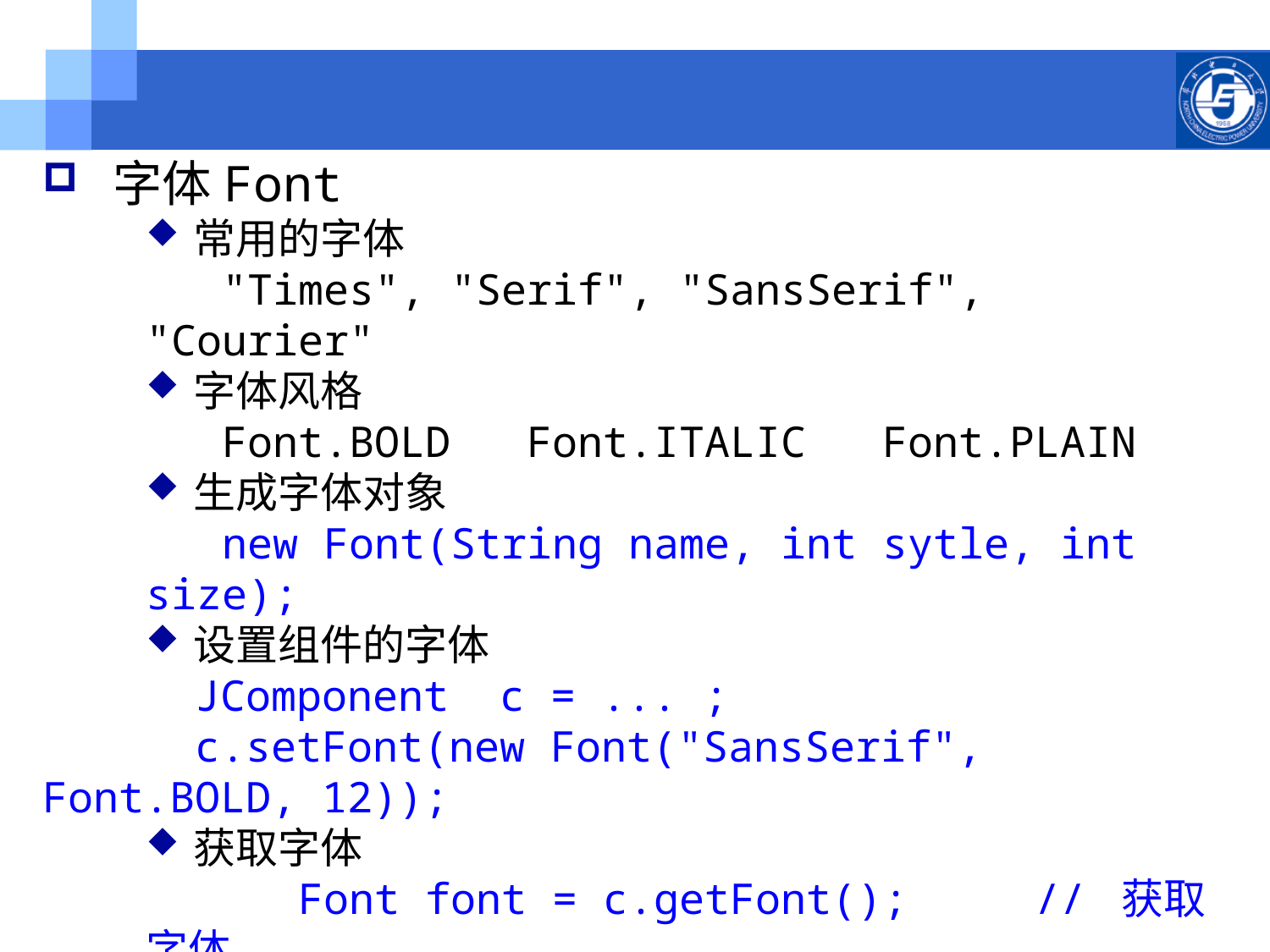

字体Font
常用的字体
   "Times", "Serif", "SansSerif", "Courier"
字体风格
   Font.BOLD   Font.ITALIC   Font.PLAIN
生成字体对象
   new Font(String name, int sytle, int size);
设置组件的字体
	 JComponent  c = ... ;
  	 c.setFont(new Font("SansSerif", Font.BOLD, 12));
获取字体
	 Font font = c.getFont();	// 获取字体
  font.getName()			// 获取字体名称
  font.getStyle() 			// 获取字体风格